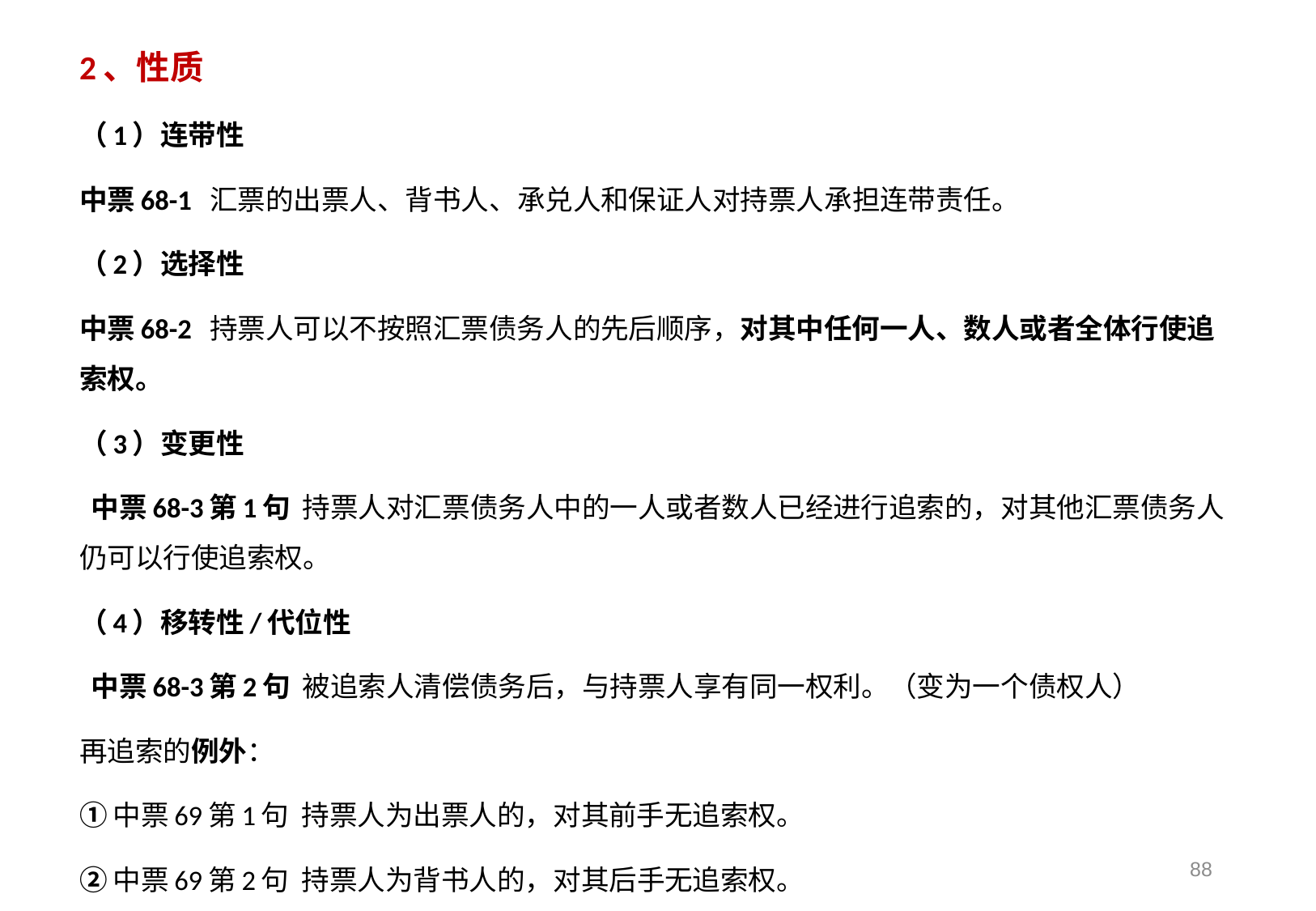

2、性质
（1）连带性
中票68-1  汇票的出票人、背书人、承兑人和保证人对持票人承担连带责任。
（2）选择性
中票68-2  持票人可以不按照汇票债务人的先后顺序，对其中任何一人、数人或者全体行使追索权。
（3）变更性
 中票68-3第1句  持票人对汇票债务人中的一人或者数人已经进行追索的，对其他汇票债务人仍可以行使追索权。
（4）移转性/代位性
 中票68-3第2句  被追索人清偿债务后，与持票人享有同一权利。（变为一个债权人）
再追索的例外：
①中票69第1句  持票人为出票人的，对其前手无追索权。
②中票69第2句  持票人为背书人的，对其后手无追索权。
88